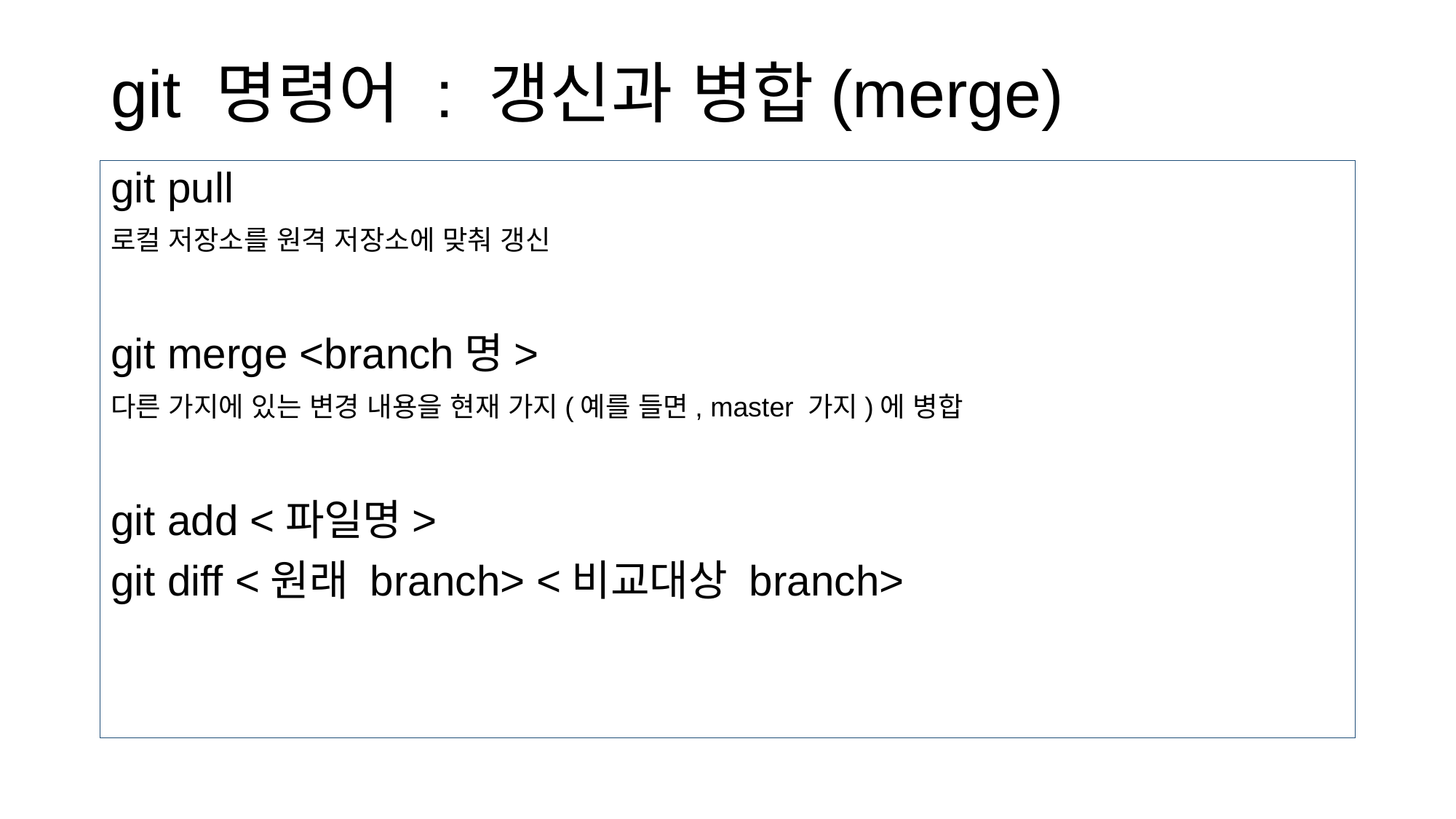

# git 명령어 : 갱신과 병합(merge)
git pull
로컬 저장소를 원격 저장소에 맞춰 갱신

git merge <branch명>
다른 가지에 있는 변경 내용을 현재 가지(예를 들면, master 가지)에 병합

git add <파일명>
git diff <원래 branch> <비교대상 branch>